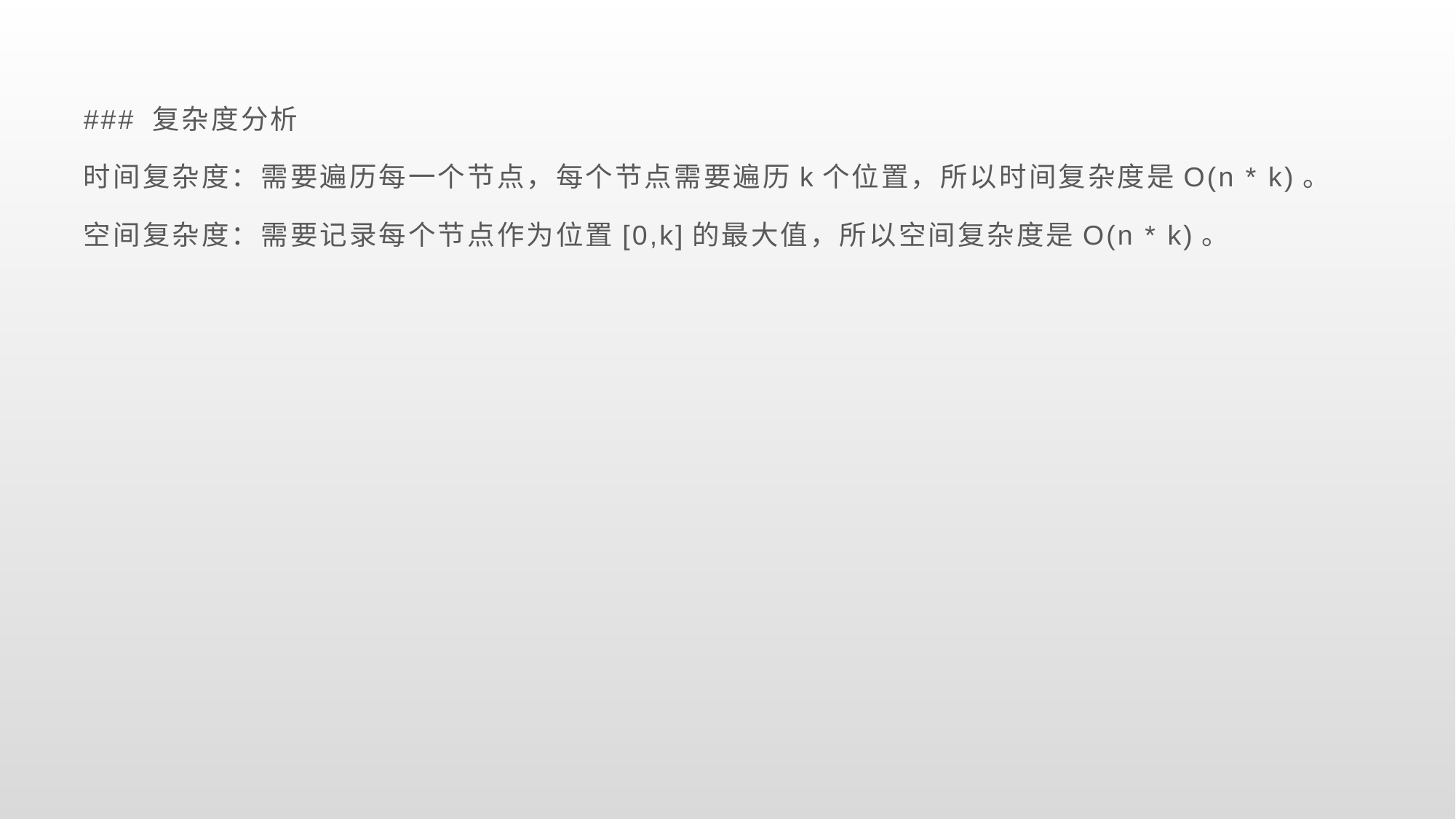

### 复杂度分析
时间复杂度：需要遍历每一个节点，每个节点需要遍历k个位置，所以时间复杂度是O(n * k)。
空间复杂度：需要记录每个节点作为位置[0,k]的最大值，所以空间复杂度是O(n * k)。